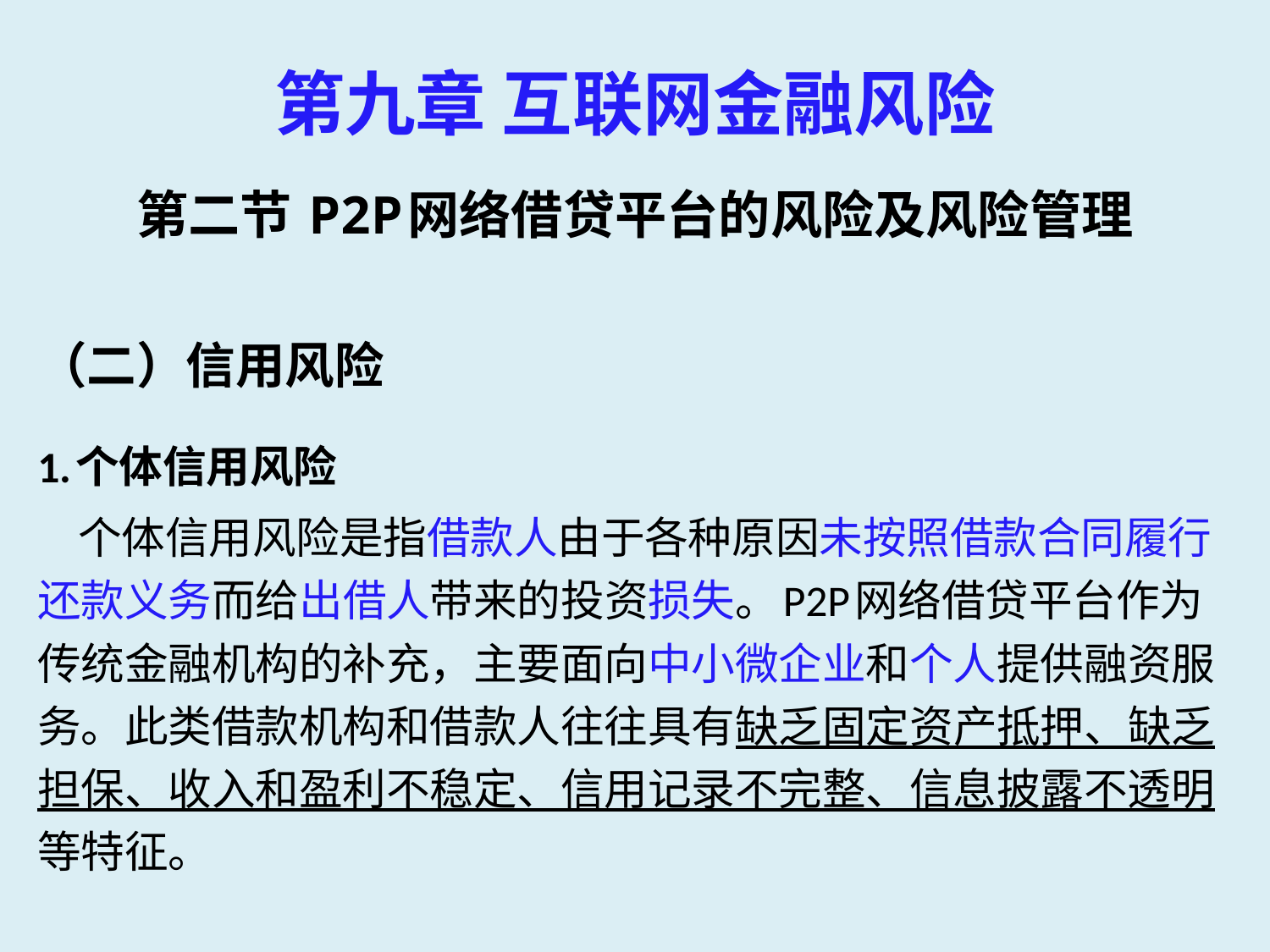

# 第九章 互联网金融风险
第二节 P2P网络借贷平台的风险及风险管理

（二）信用风险
1.个体信用风险
     个体信用风险是指借款人由于各种原因未按照借款合同履行还款义务而给出借人带来的投资损失。P2P网络借贷平台作为传统金融机构的补充，主要面向中小微企业和个人提供融资服务。此类借款机构和借款人往往具有缺乏固定资产抵押、缺乏担保、收入和盈利不稳定、信用记录不完整、信息披露不透明等特征。
16